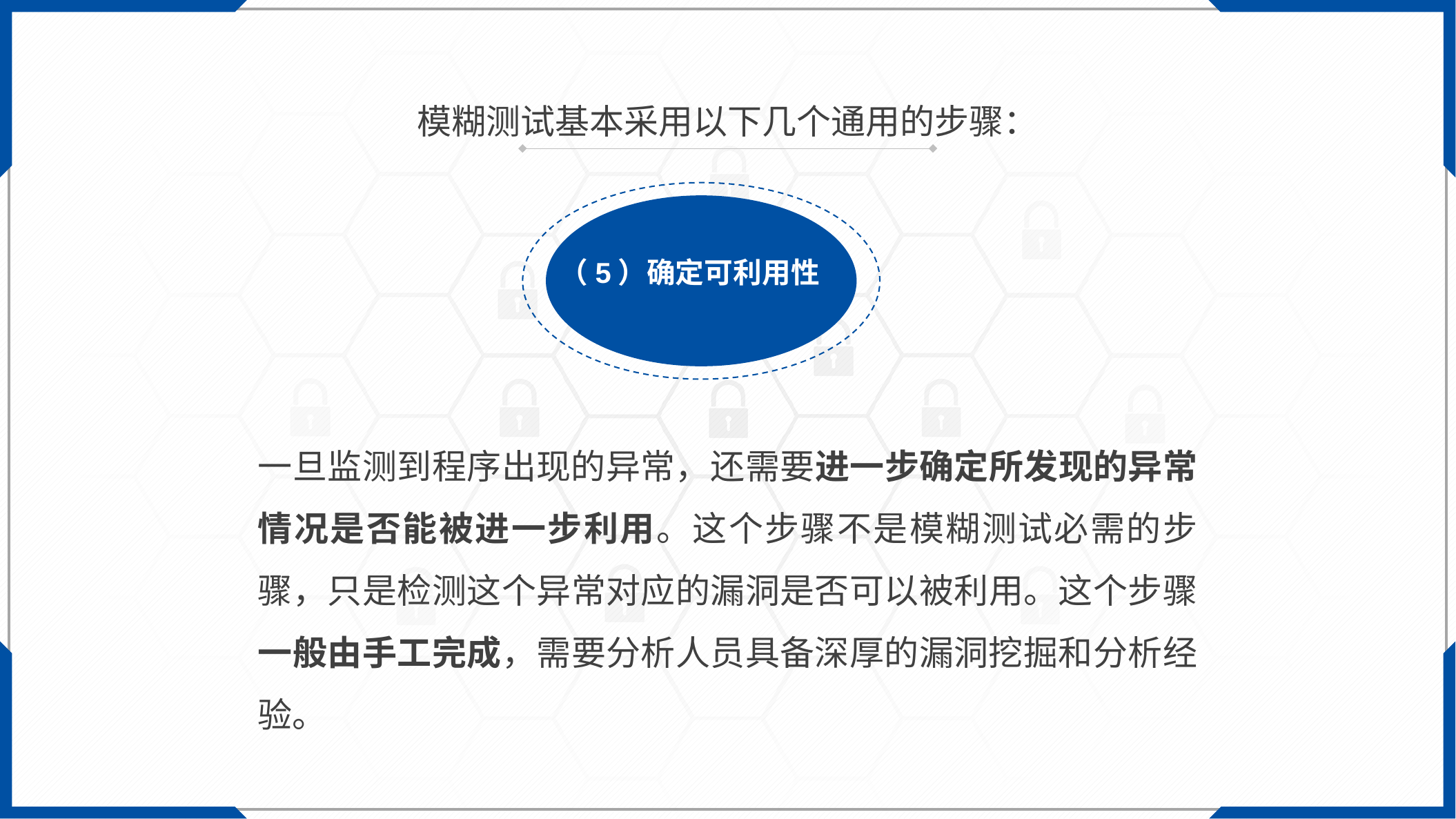

模糊测试基本采用以下几个通用的步骤：

（5）确定可利用性
一旦监测到程序出现的异常，还需要进一步确定所发现的异常情况是否能被进一步利用。这个步骤不是模糊测试必需的步骤，只是检测这个异常对应的漏洞是否可以被利用。这个步骤一般由手工完成，需要分析人员具备深厚的漏洞挖掘和分析经验。